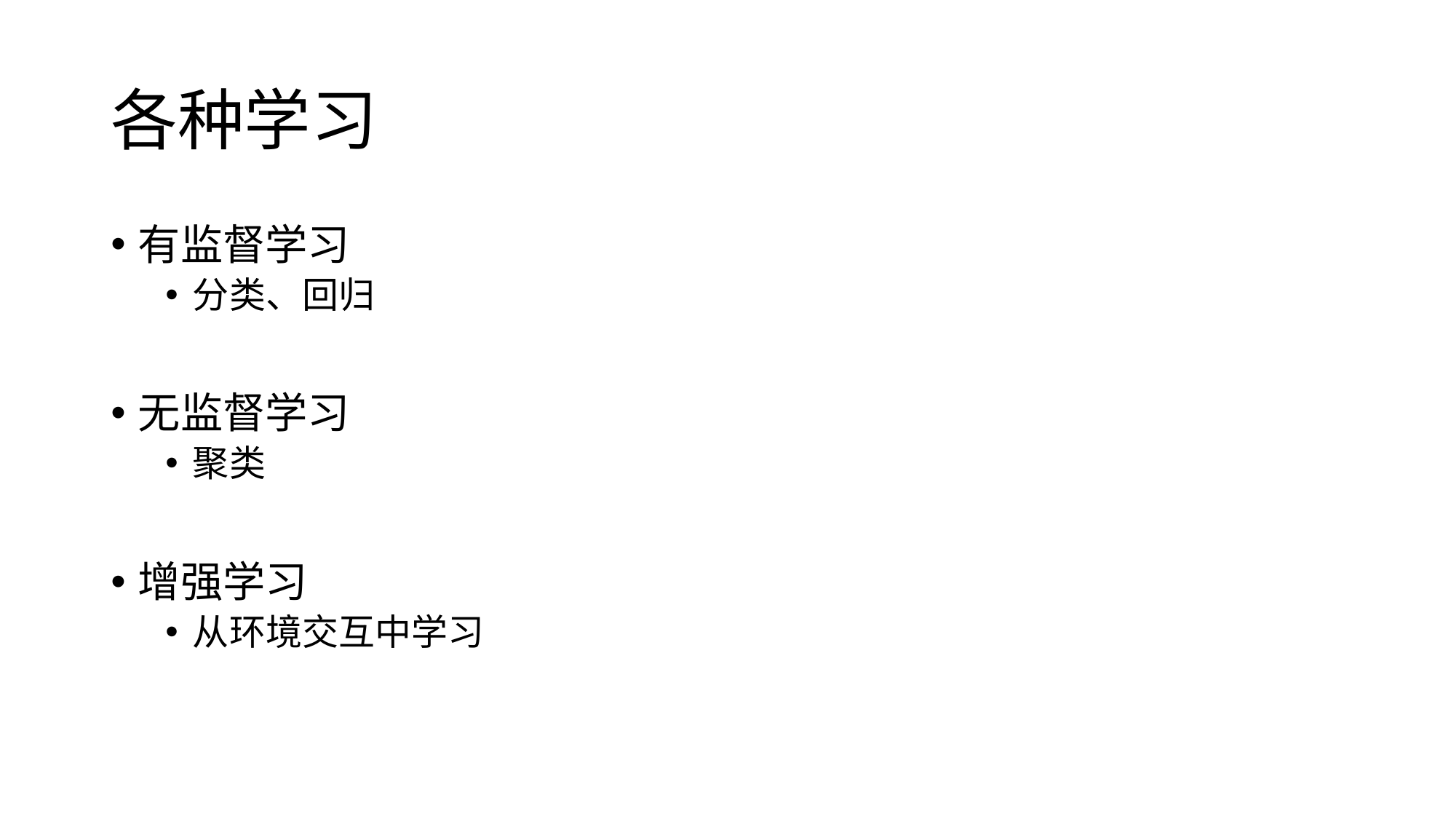

# 各种学习
有监督学习
分类、回归

无监督学习
聚类

增强学习
从环境交互中学习